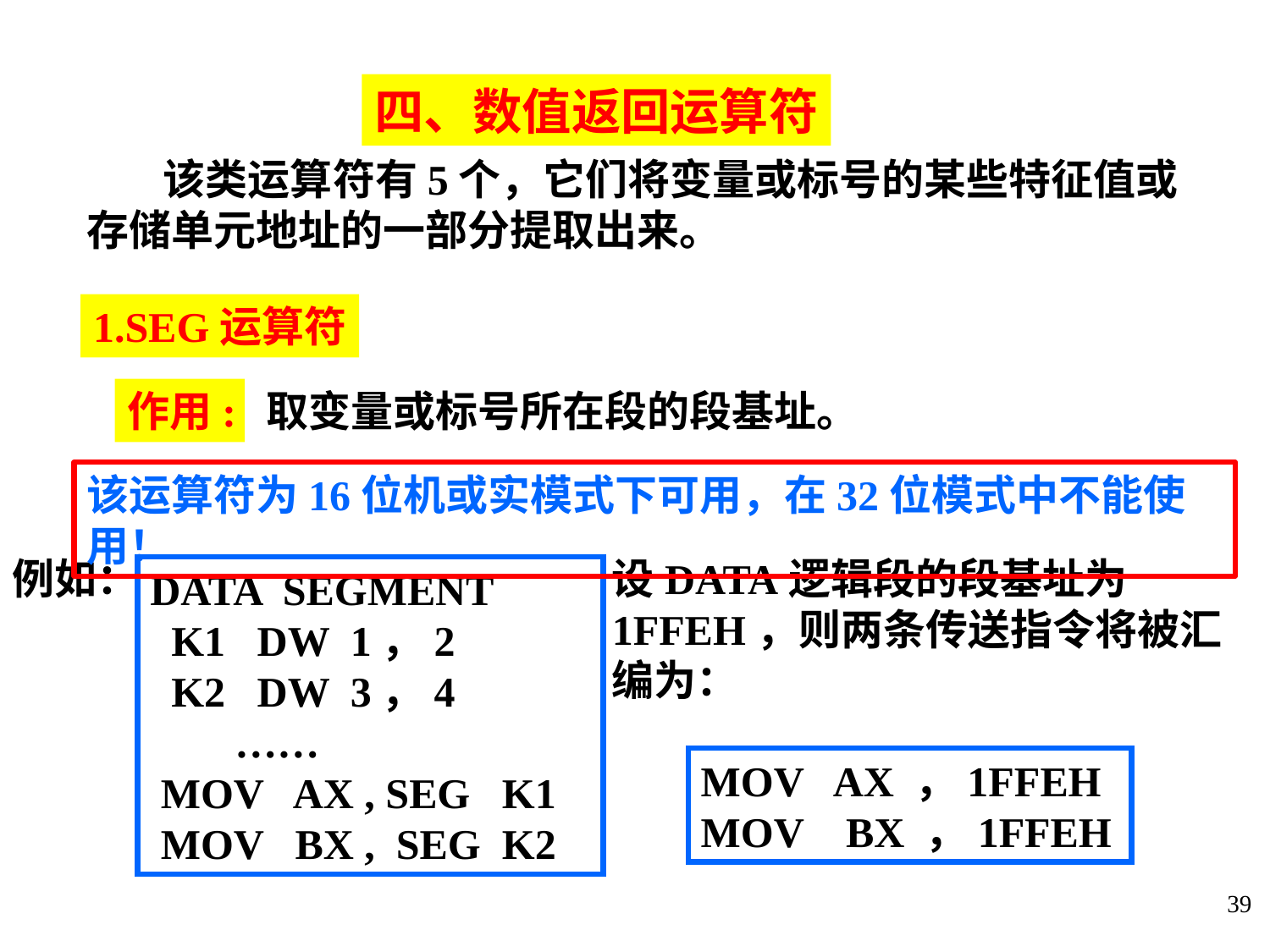

四、数值返回运算符
       该类运算符有5个，它们将变量或标号的某些特征值或存储单元地址的一部分提取出来。
1.SEG运算符
作用:
取变量或标号所在段的段基址。
该运算符为16位机或实模式下可用，在32位模式中不能使用！
设DATA逻辑段的段基址为1FFEH，则两条传送指令将被汇编为：
MOV   AX ，1FFEH
MOV    BX ，1FFEH
例如：
DATA  SEGMENT
  K1   DW  1，2
  K2   DW  3，4
        ……
 MOV   AX , SEG   K1
 MOV   BX ,  SEG  K2
39